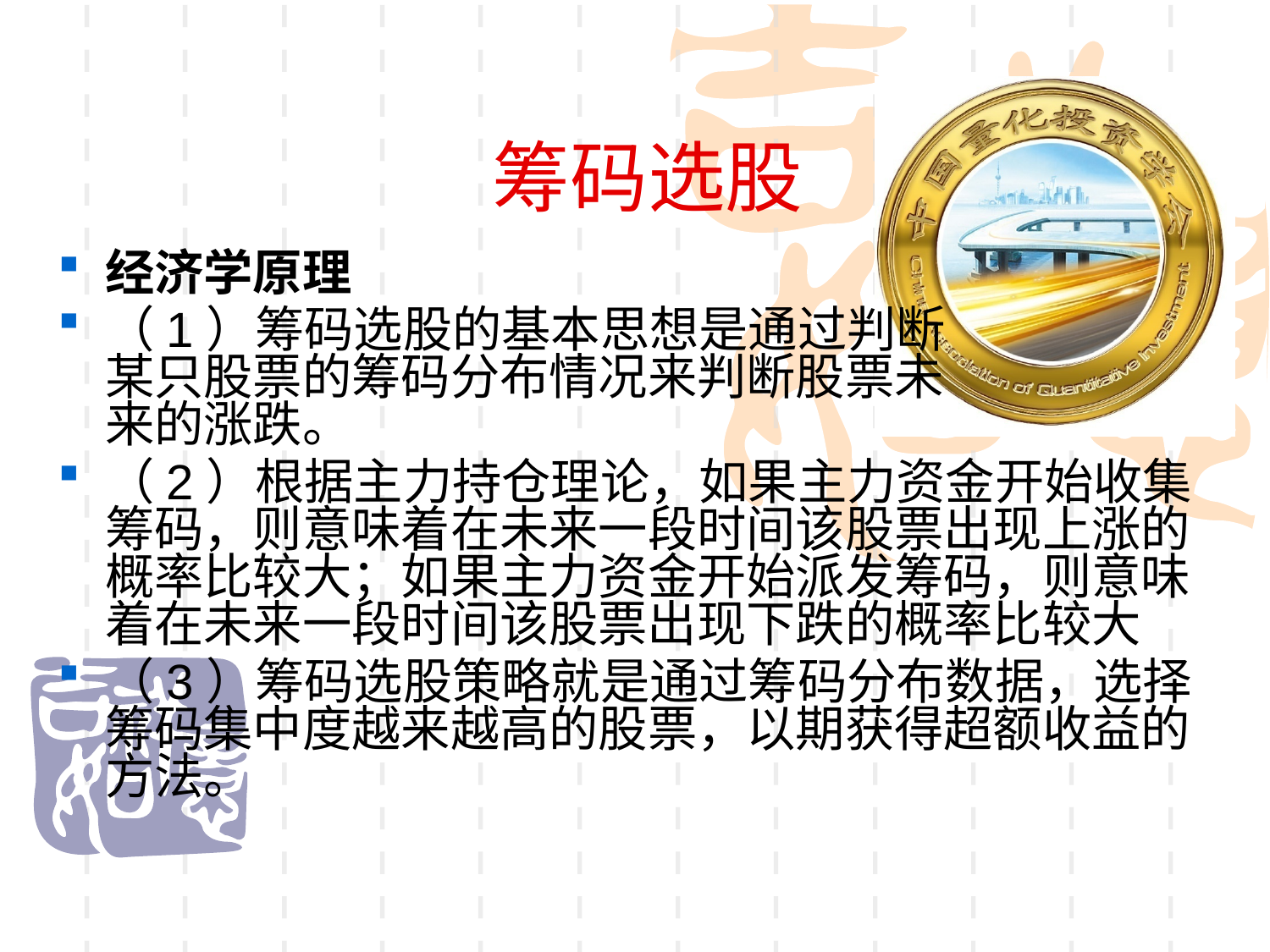

筹码选股
经济学原理
（1）筹码选股的基本思想是通过判断
某只股票的筹码分布情况来判断股票未
来的涨跌。
（2）根据主力持仓理论，如果主力资金开始收集筹码，则意味着在未来一段时间该股票出现上涨的概率比较大；如果主力资金开始派发筹码，则意味着在未来一段时间该股票出现下跌的概率比较大
（3）筹码选股策略就是通过筹码分布数据，选择筹码集中度越来越高的股票，以期获得超额收益的方法。